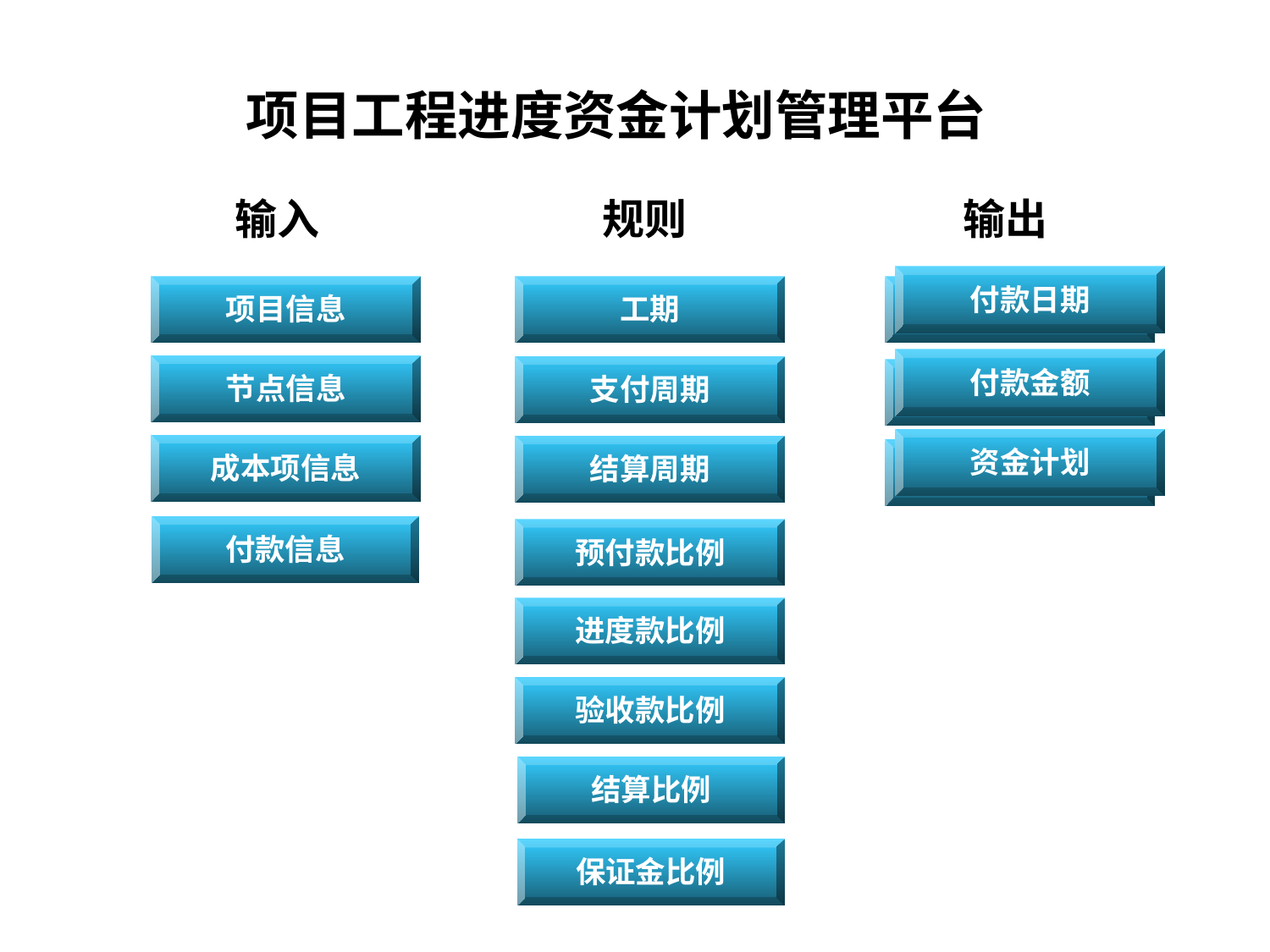

项目工程进度资金计划管理平台

      输入
规则
工期

支付周期

结算周期

预付款比例

进度款比例

验收款比例

结算比例

保证金比例

输出
付款日期
付款金额
资金计划
付款日期
付款金额
资金计划
项目信息
节点信息
成本项信息
付款信息